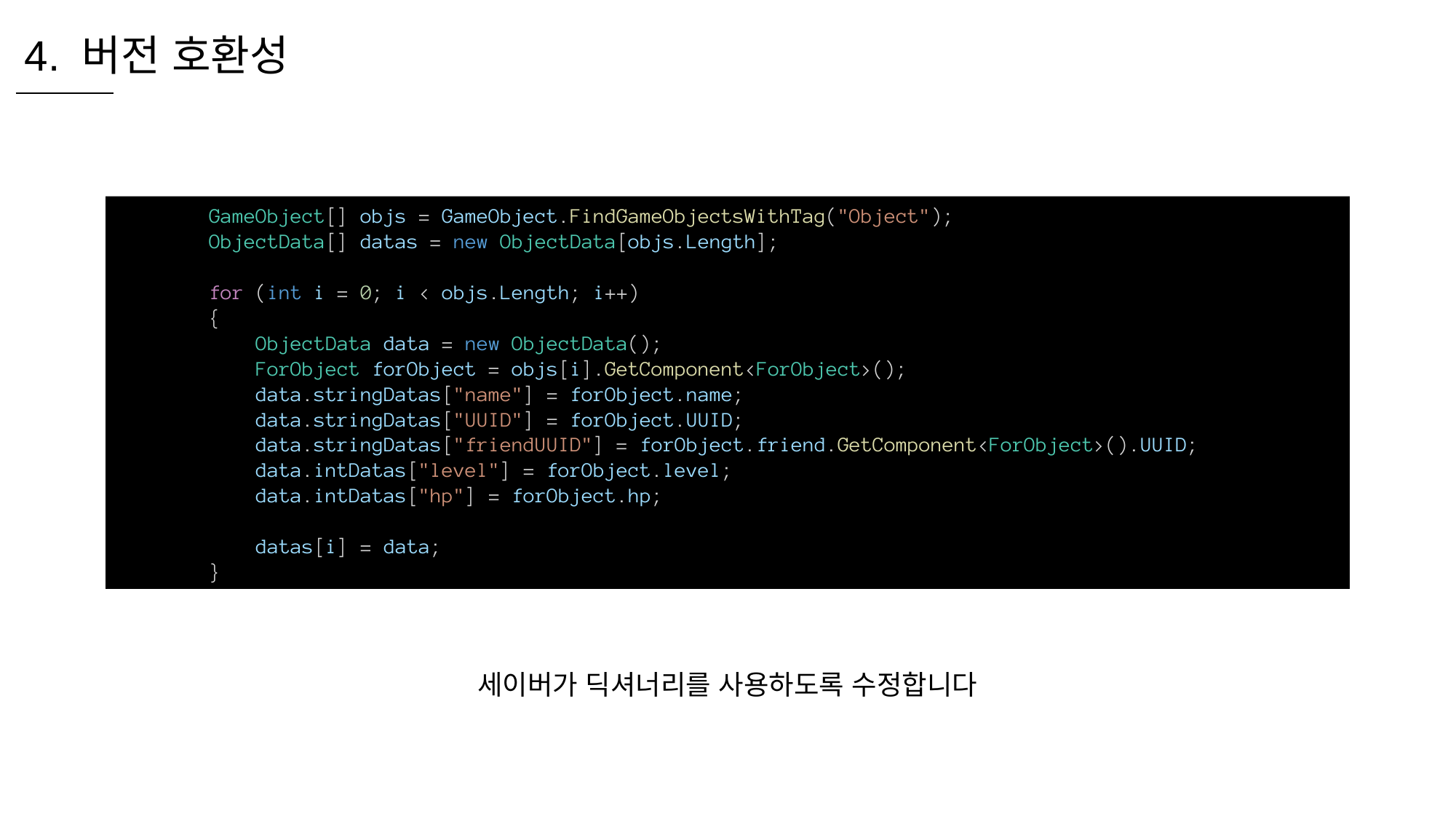

4. 버전 호환성
        GameObject[] objs = GameObject.FindGameObjectsWithTag("Object");
        ObjectData[] datas = new ObjectData[objs.Length];
        for (int i = 0; i < objs.Length; i++)
        {
            ObjectData data = new ObjectData();
            ForObject forObject = objs[i].GetComponent<ForObject>();
            data.stringDatas["name"] = forObject.name;
            data.stringDatas["UUID"] = forObject.UUID;
            data.stringDatas["friendUUID"] = forObject.friend.GetComponent<ForObject>().UUID;
            data.intDatas["level"] = forObject.level;
            data.intDatas["hp"] = forObject.hp;
            datas[i] = data;
        }
세이버가 딕셔너리를 사용하도록 수정합니다